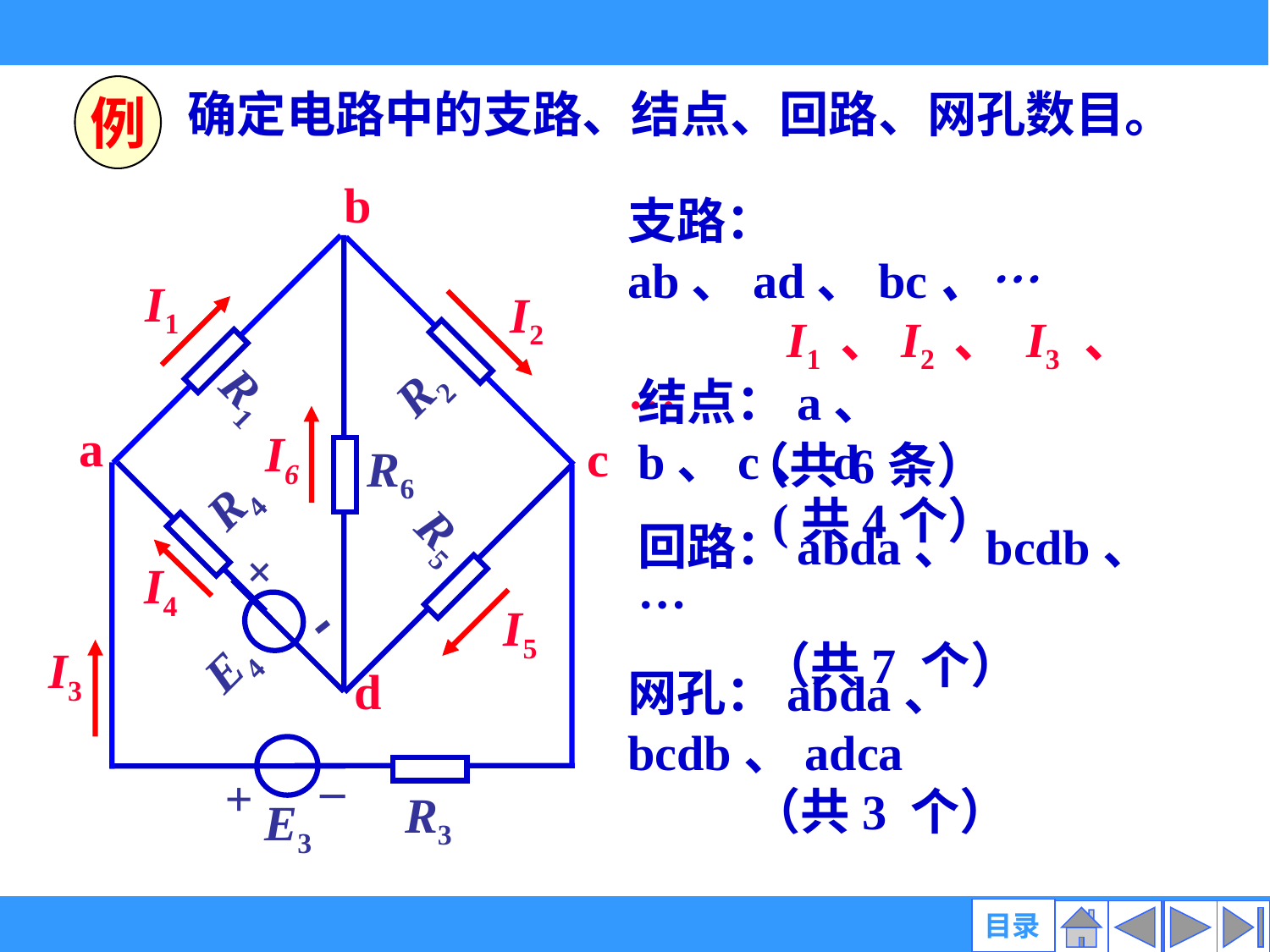

例
确定电路中的支路、结点、回路、网孔数目。
b

I1
I2

R2
R1

a
I6

c
R6

R4
R5

+

I4

I5

-

E4
I3

d

_
+
R3
E3
支路：ab、ad、bc、…
　　　I1 、I2 、 I3 、…
         （共6条）
结点：a、 b、c、d
           (共4个）
回路：abda、 bcdb、…
          （共7 个）
网孔：abda、 bcdb、adca
          （共3 个）